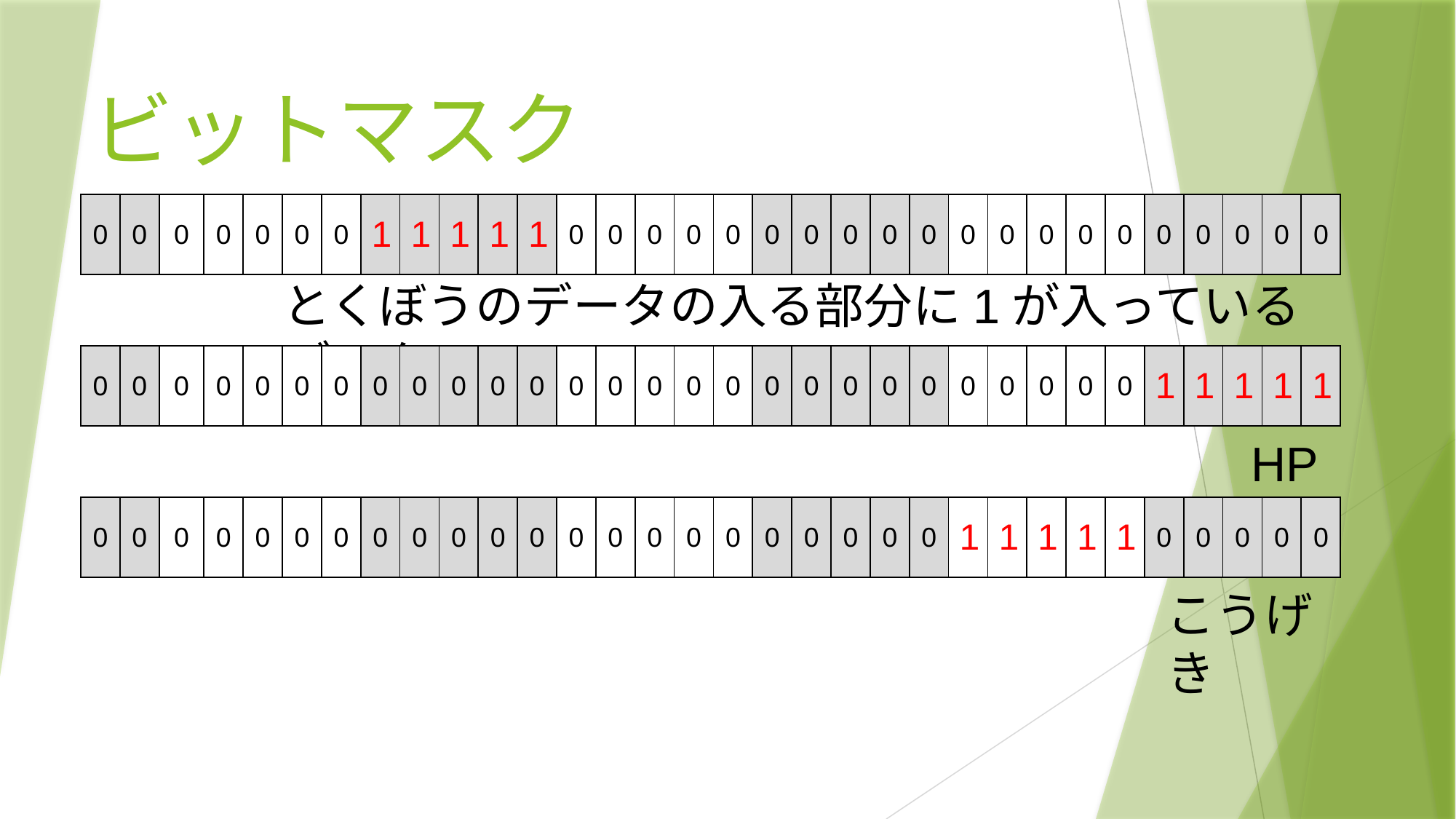

# ビットマスク

| 0 | 0 | 0 | 0 | 0 | 0 | 0 | 1 | 1 | 1 | 1 | 1 | 0 | 0 | 0 | 0 | 0 | 0 | 0 | 0 | 0 | 0 | 0 | 0 | 0 | 0 | 0 | 0 | 0 | 0 | 0 | 0 |
| --- | --- | --- | --- | --- | --- | --- | --- | --- | --- | --- | --- | --- | --- | --- | --- | --- | --- | --- | --- | --- | --- | --- | --- | --- | --- | --- | --- | --- | --- | --- | --- |
とくぼうのデータの入る部分に1が入っているデータ
| 0 | 0 | 0 | 0 | 0 | 0 | 0 | 0 | 0 | 0 | 0 | 0 | 0 | 0 | 0 | 0 | 0 | 0 | 0 | 0 | 0 | 0 | 0 | 0 | 0 | 0 | 0 | 1 | 1 | 1 | 1 | 1 |
| --- | --- | --- | --- | --- | --- | --- | --- | --- | --- | --- | --- | --- | --- | --- | --- | --- | --- | --- | --- | --- | --- | --- | --- | --- | --- | --- | --- | --- | --- | --- | --- |
HP
| 0 | 0 | 0 | 0 | 0 | 0 | 0 | 0 | 0 | 0 | 0 | 0 | 0 | 0 | 0 | 0 | 0 | 0 | 0 | 0 | 0 | 0 | 1 | 1 | 1 | 1 | 1 | 0 | 0 | 0 | 0 | 0 |
| --- | --- | --- | --- | --- | --- | --- | --- | --- | --- | --- | --- | --- | --- | --- | --- | --- | --- | --- | --- | --- | --- | --- | --- | --- | --- | --- | --- | --- | --- | --- | --- |
こうげき